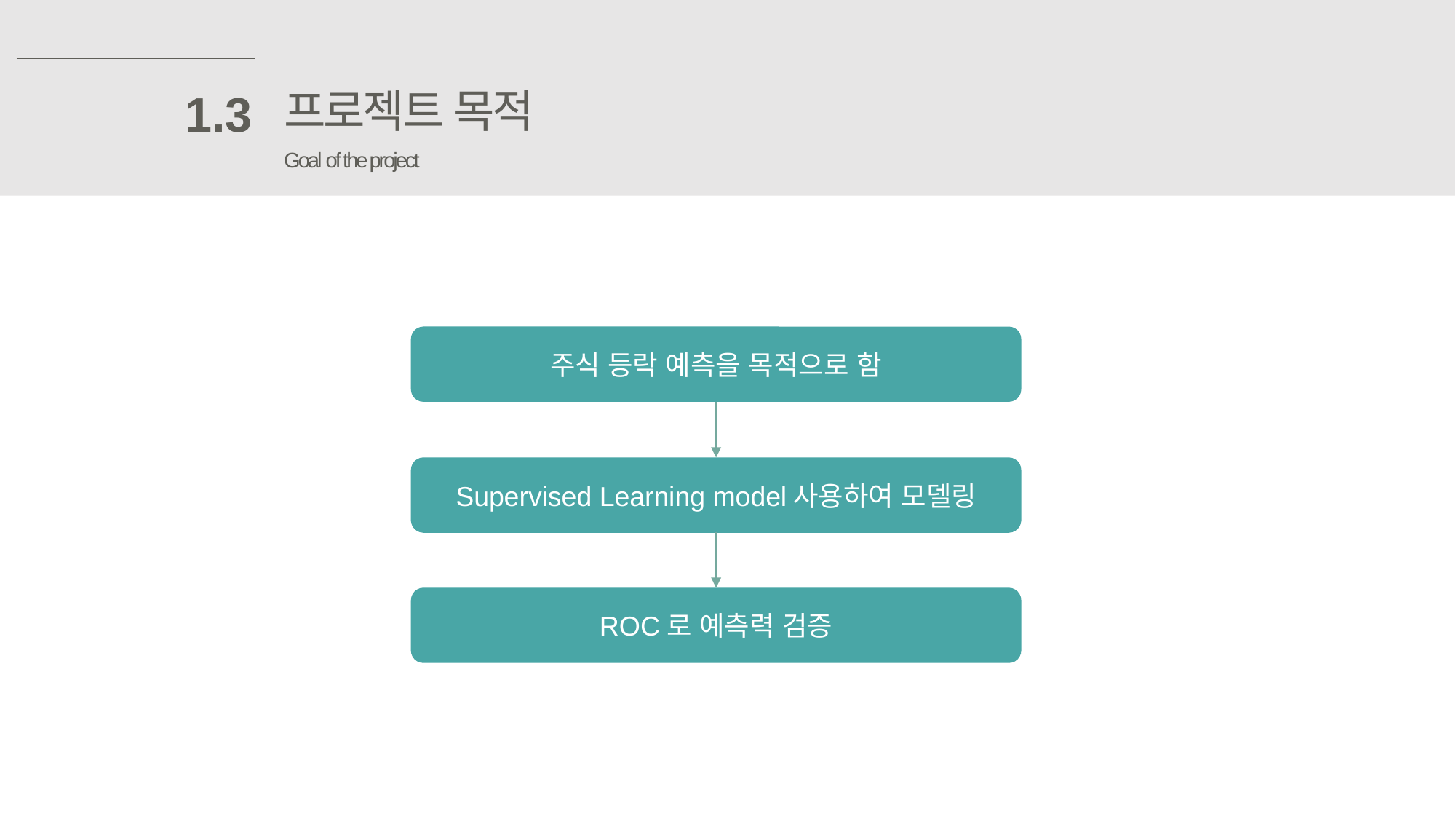

프로젝트 목적
1.3
Goal of the project
주식 등락 예측을 목적으로 함
Supervised Learning model사용하여 모델링
ROC로 예측력 검증